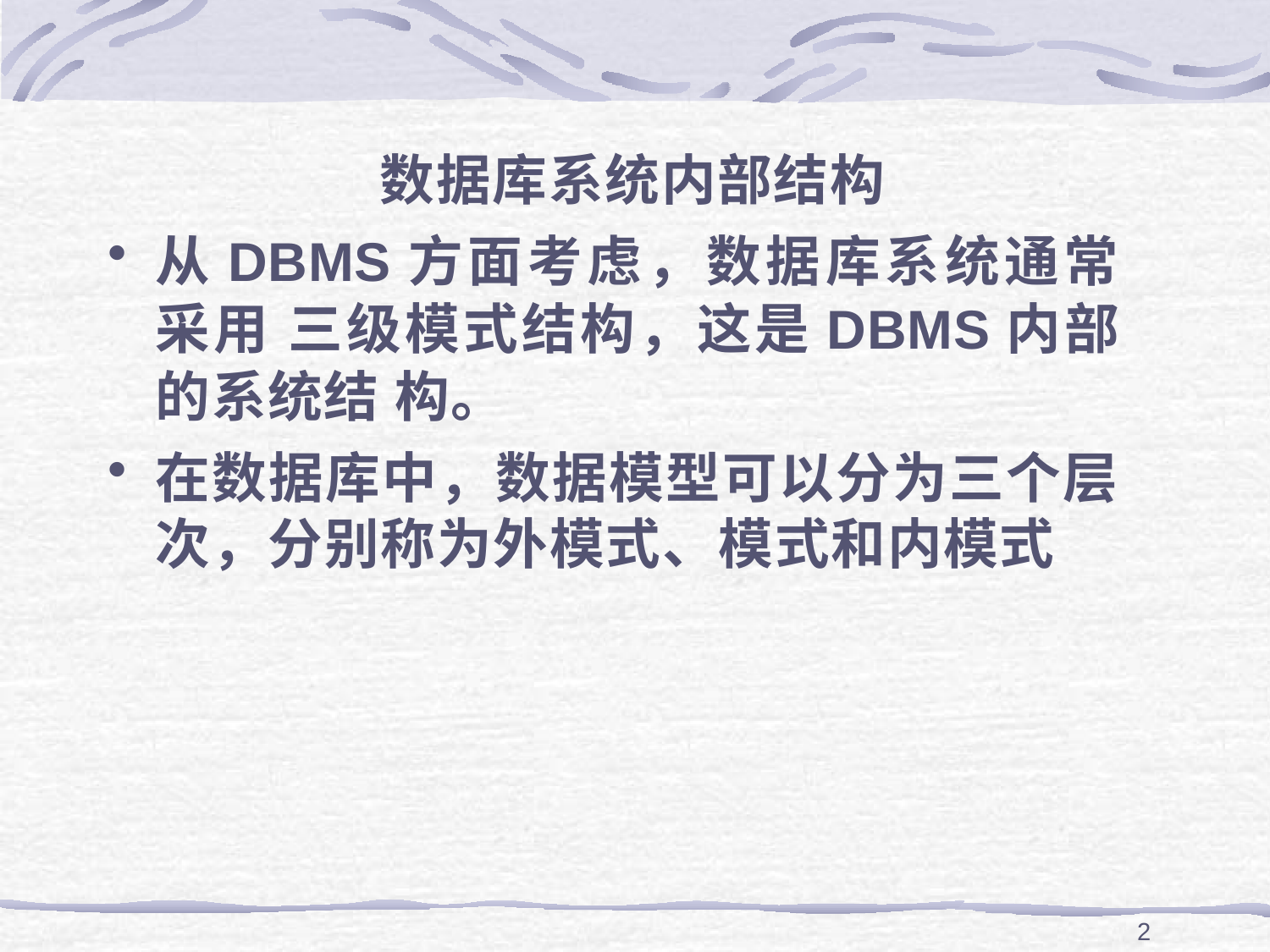

# 数据库系统内部结构
从DBMS方面考虑，数据库系统通常采用 三级模式结构，这是DBMS内部的系统结 构。
在数据库中，数据模型可以分为三个层 次，分别称为外模式、模式和内模式

23